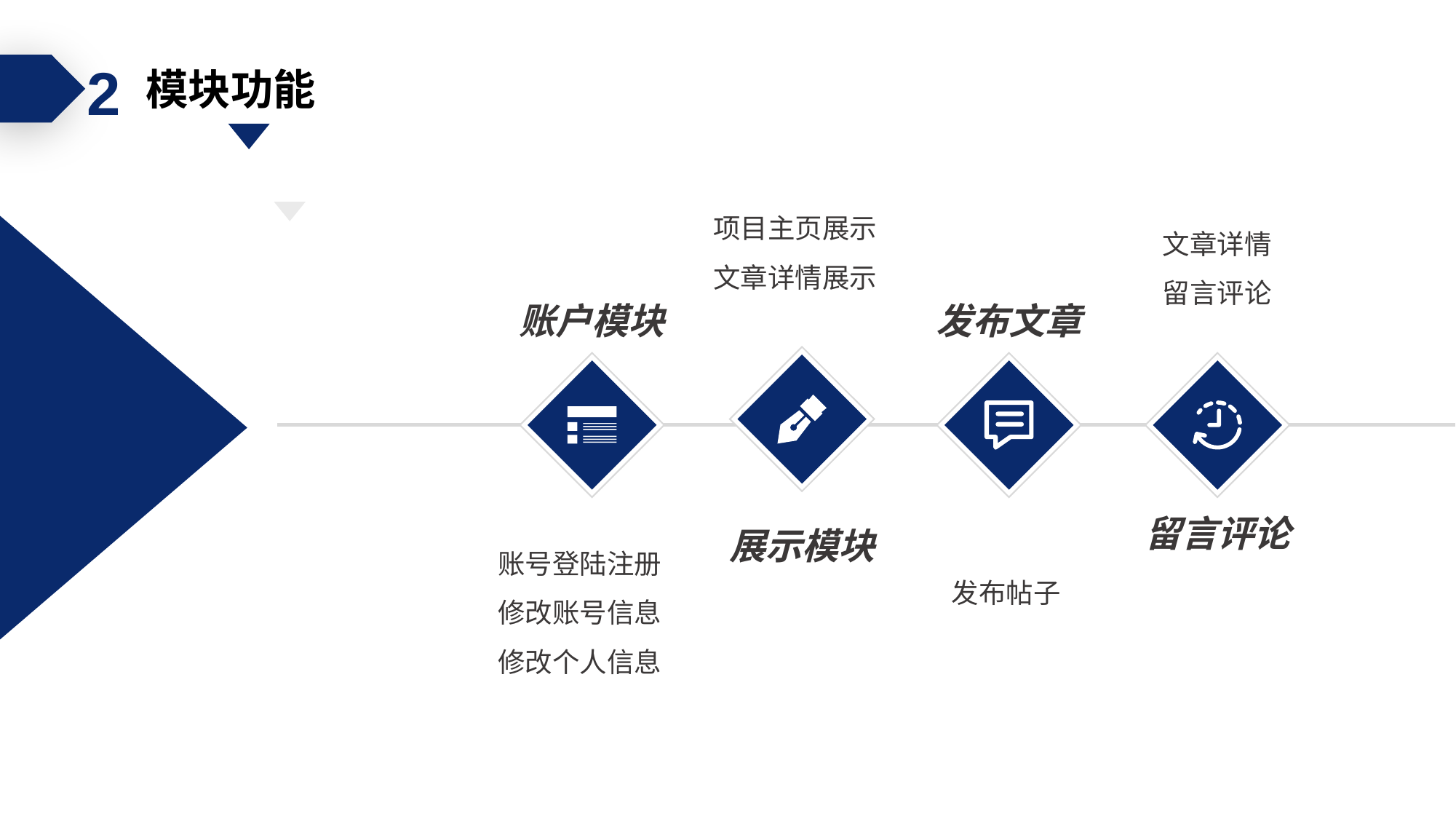

2
模块功能

项目主页展示
文章详情展示

文章详情
留言评论

账户模块
发布文章

留言评论
展示模块
账号登陆注册修改账号信息
修改个人信息
发布帖子
PPT下载 http://www.1ppt.com/xiazai/